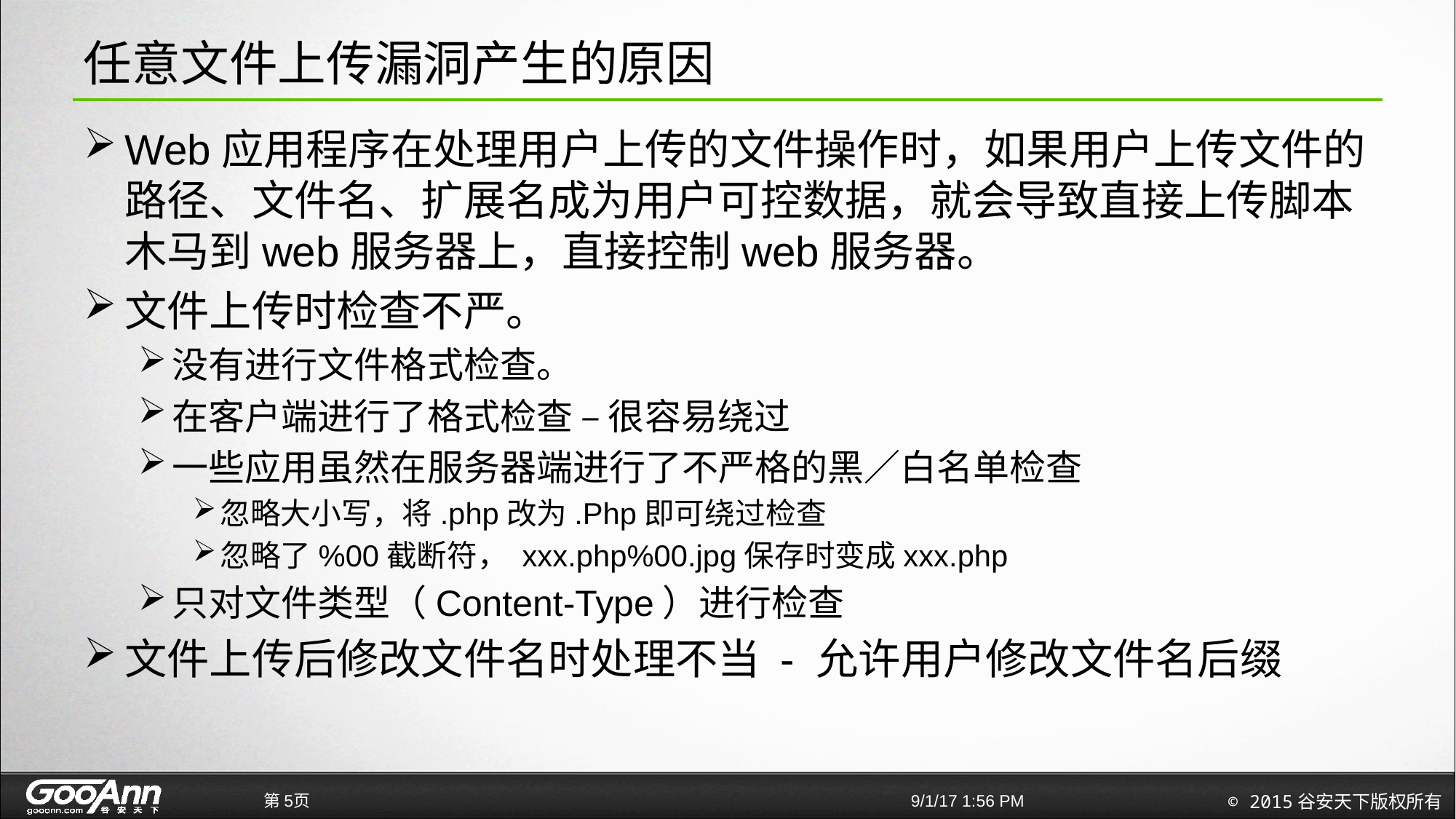

# 任意文件上传漏洞产生的原因
Web应用程序在处理用户上传的文件操作时，如果用户上传文件的路径、文件名、扩展名成为用户可控数据，就会导致直接上传脚本木马到web服务器上，直接控制web服务器。
文件上传时检查不严。
没有进行文件格式检查。
在客户端进行了格式检查 – 很容易绕过
一些应用虽然在服务器端进行了不严格的黑／白名单检查
忽略大小写，将.php改为.Php即可绕过检查
忽略了%00截断符， xxx.php%00.jpg保存时变成xxx.php
只对文件类型（Content-Type）进行检查
文件上传后修改文件名时处理不当 - 允许用户修改文件名后缀